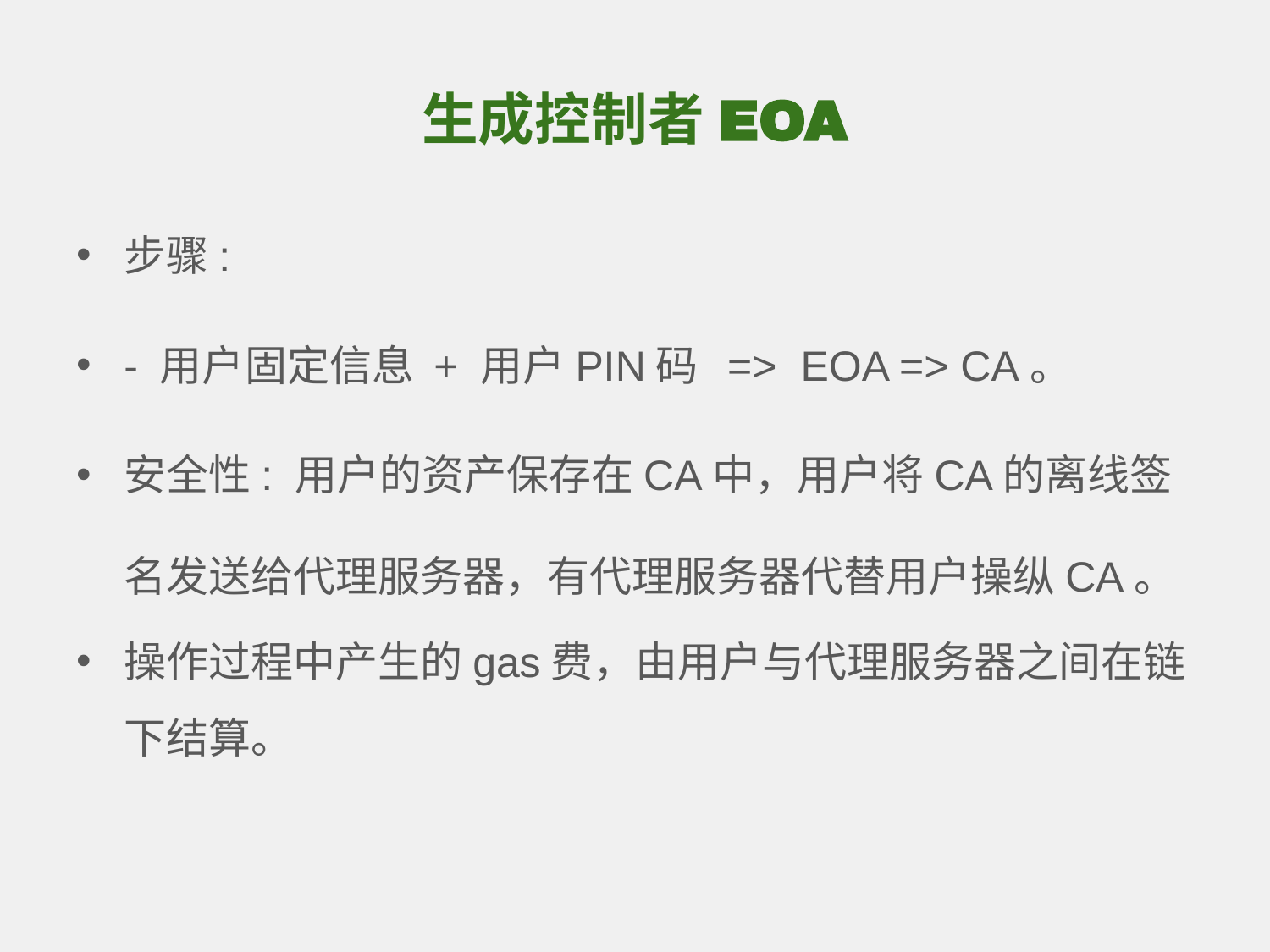

# 生成控制者EOA
步骤:
- 用户固定信息 + 用户PIN码  =>  EOA => CA。
安全性: 用户的资产保存在CA中，用户将CA的离线签名发送给代理服务器，有代理服务器代替用户操纵CA。
操作过程中产生的gas费，由用户与代理服务器之间在链下结算。